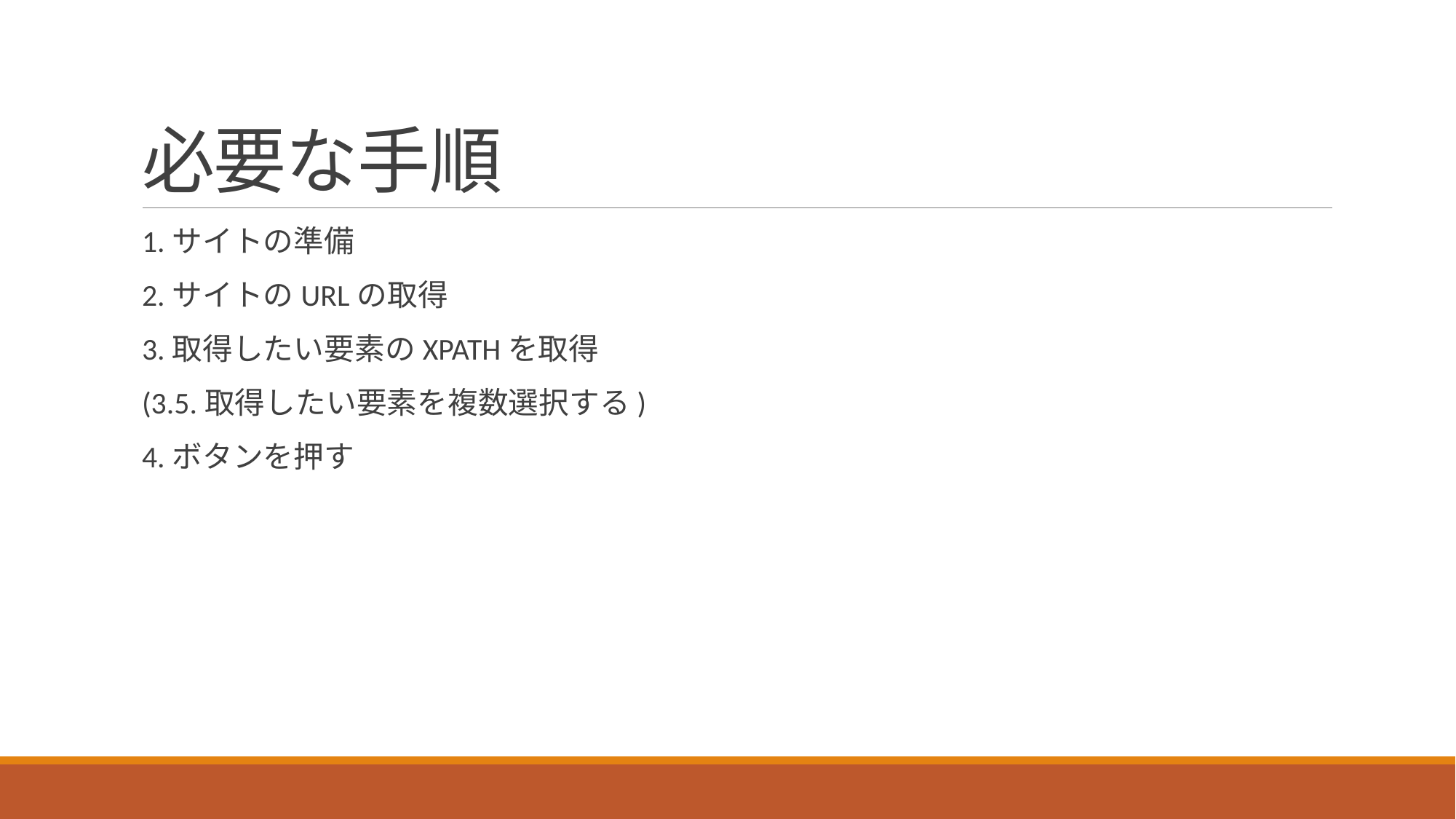

# 必要な手順
1.サイトの準備
2.サイトのURLの取得
3.取得したい要素のXPATHを取得
(3.5.取得したい要素を複数選択する)
4.ボタンを押す